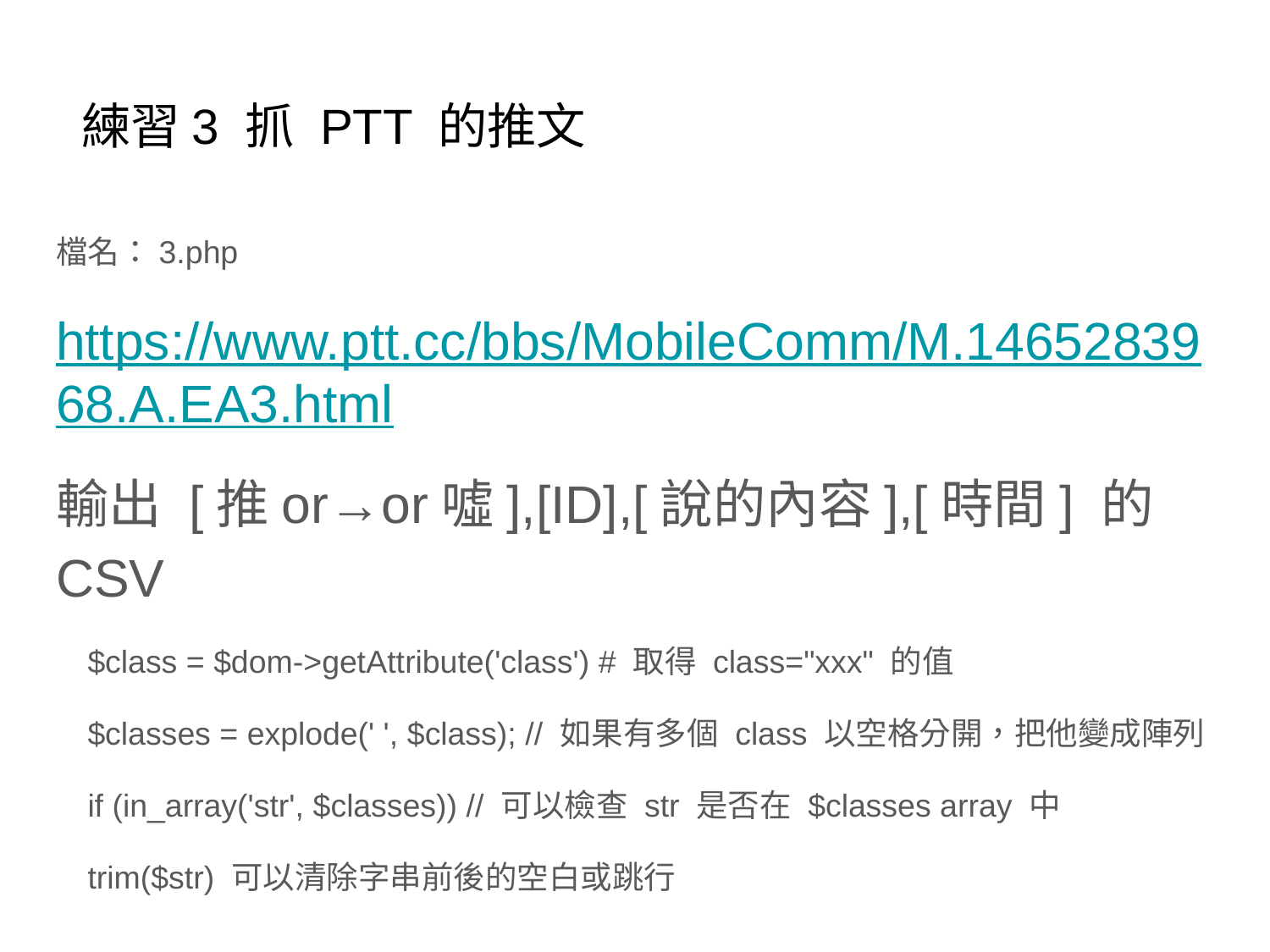

# 練習3 抓 PTT 的推文
檔名：3.php
https://www.ptt.cc/bbs/MobileComm/M.1465283968.A.EA3.html
輸出 [推or→or噓],[ID],[說的內容],[時間] 的 CSV
$class = $dom->getAttribute('class') # 取得 class="xxx" 的值
$classes = explode(' ', $class); // 如果有多個 class 以空格分開，把他變成陣列
if (in_array('str', $classes)) // 可以檢查 str 是否在 $classes array 中
trim($str) 可以清除字串前後的空白或跳行